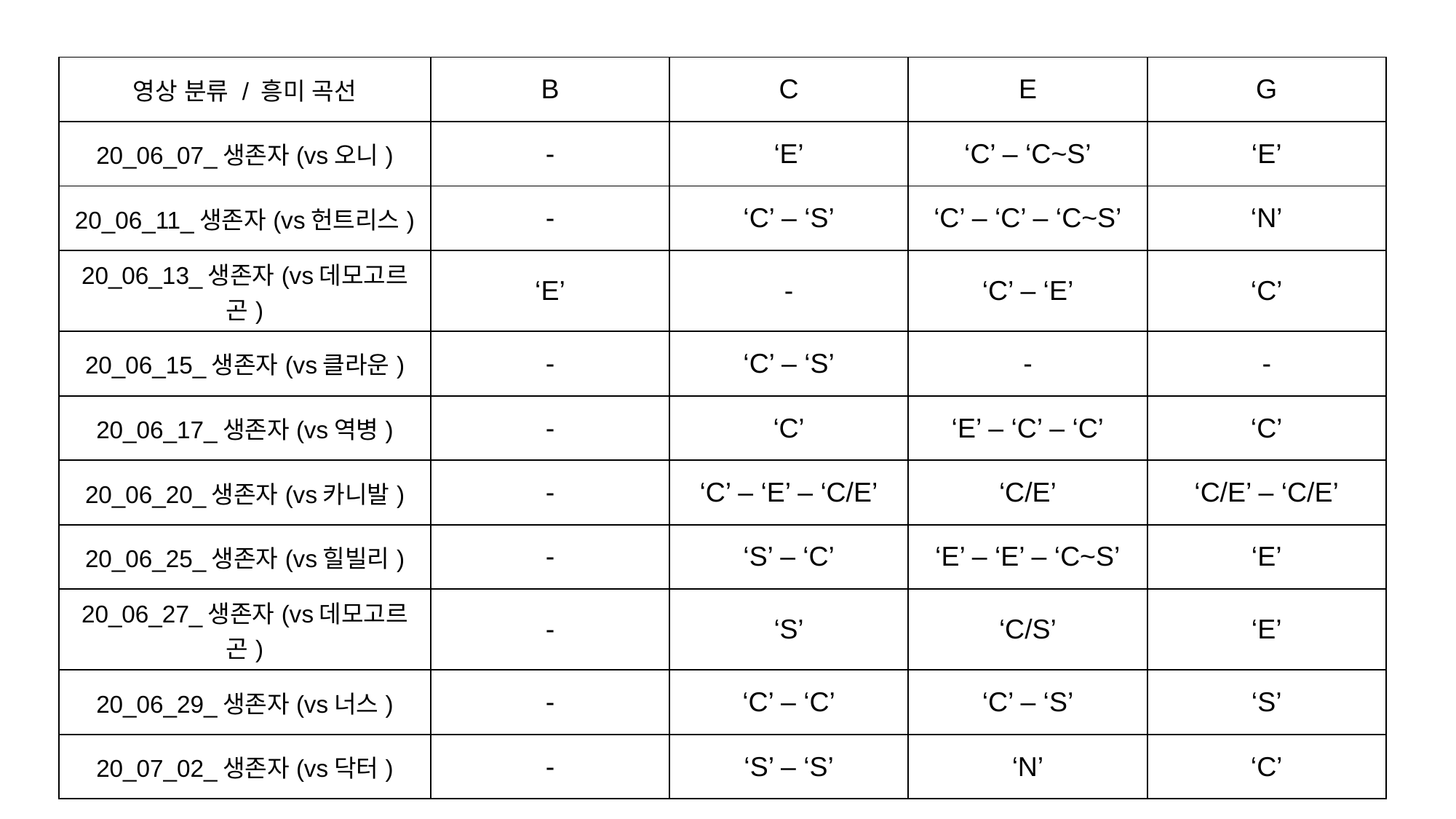

| 영상 분류 / 흥미 곡선 | B | C | E | G |
| --- | --- | --- | --- | --- |
| 20\_06\_07\_생존자(vs오니) | - | ‘E’ | ‘C’ – ‘C~S’ | ‘E’ |
| 20\_06\_11\_생존자(vs헌트리스) | - | ‘C’ – ‘S’ | ‘C’ – ‘C’ – ‘C~S’ | ‘N’ |
| 20\_06\_13\_생존자(vs데모고르곤) | ‘E’ | - | ‘C’ – ‘E’ | ‘C’ |
| 20\_06\_15\_생존자(vs클라운) | - | ‘C’ – ‘S’ | - | - |
| 20\_06\_17\_생존자(vs역병) | - | ‘C’ | ‘E’ – ‘C’ – ‘C’ | ‘C’ |
| 20\_06\_20\_생존자(vs카니발) | - | ‘C’ – ‘E’ – ‘C/E’ | ‘C/E’ | ‘C/E’ – ‘C/E’ |
| 20\_06\_25\_생존자(vs힐빌리) | - | ‘S’ – ‘C’ | ‘E’ – ‘E’ – ‘C~S’ | ‘E’ |
| 20\_06\_27\_생존자(vs데모고르곤) | - | ‘S’ | ‘C/S’ | ‘E’ |
| 20\_06\_29\_생존자(vs너스) | - | ‘C’ – ‘C’ | ‘C’ – ‘S’ | ‘S’ |
| 20\_07\_02\_생존자(vs닥터) | - | ‘S’ – ‘S’ | ‘N’ | ‘C’ |